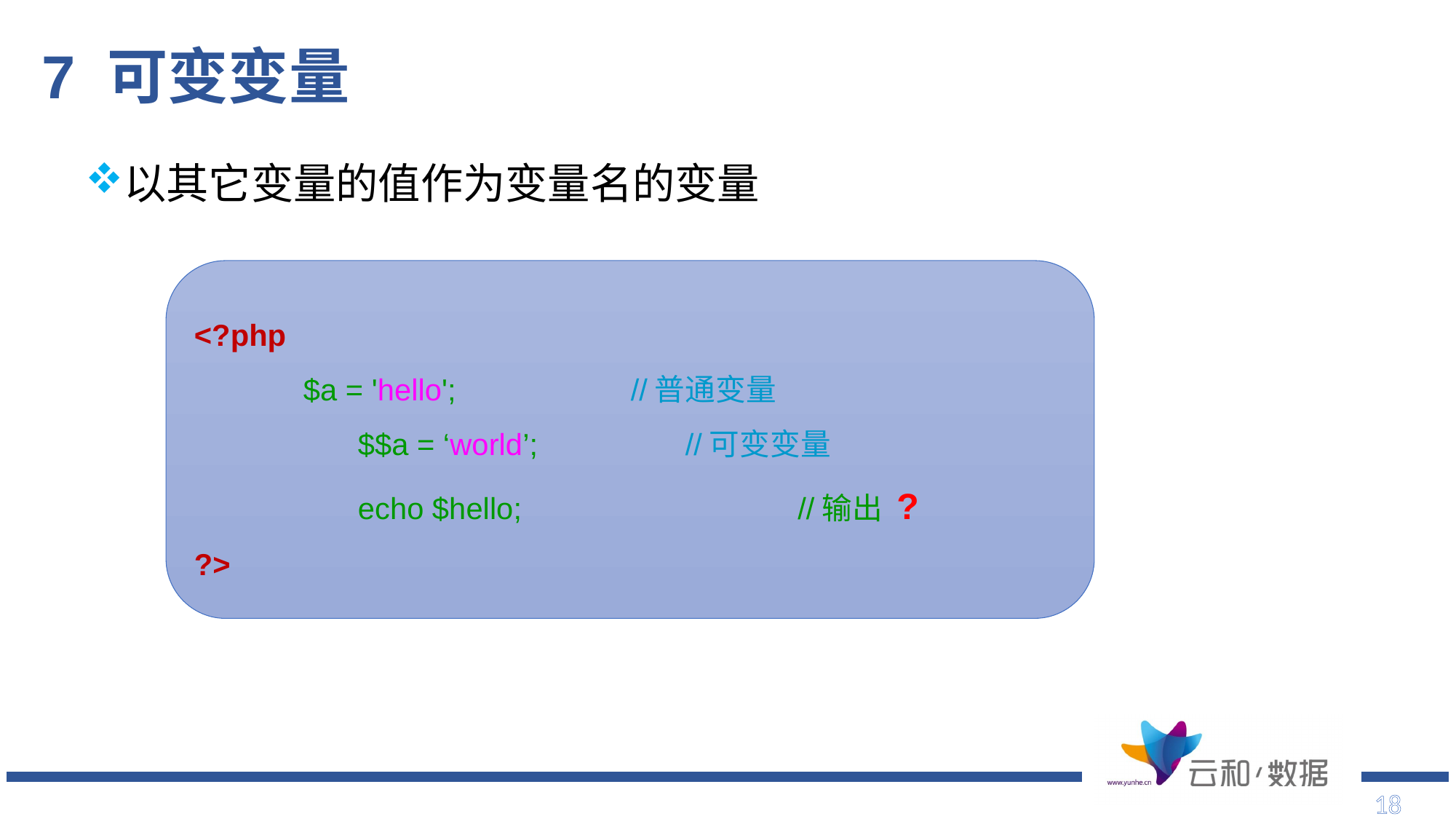

# 7 可变变量
以其它变量的值作为变量名的变量
<?php
	$a = 'hello';		//普通变量
	$$a = ‘world’;		//可变变量
	echo $hello;                                 //输出 ?
?>